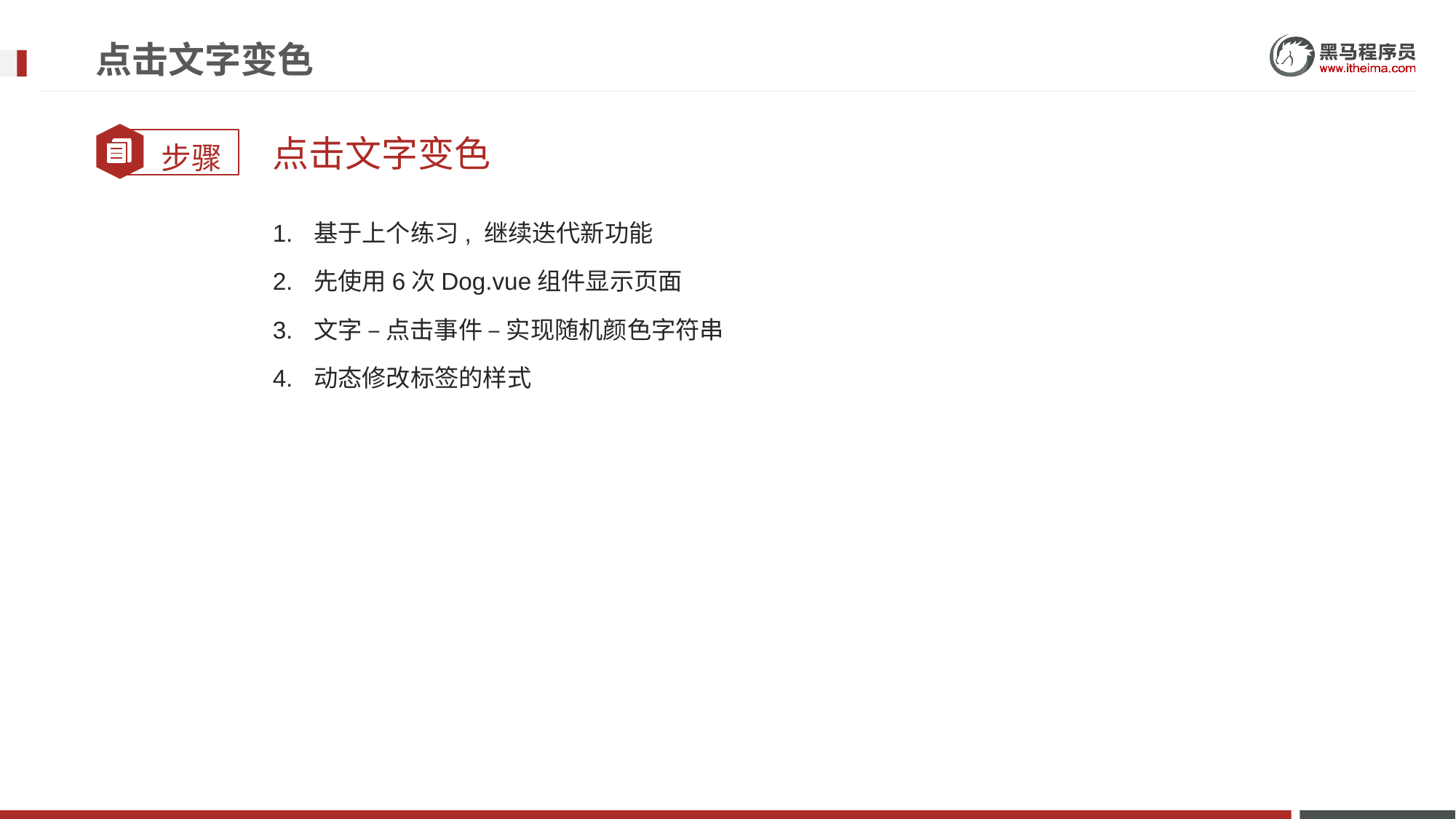

# 点击文字变色
点击文字变色
基于上个练习, 继续迭代新功能
先使用6次Dog.vue组件显示页面
文字 – 点击事件 – 实现随机颜色字符串
动态修改标签的样式